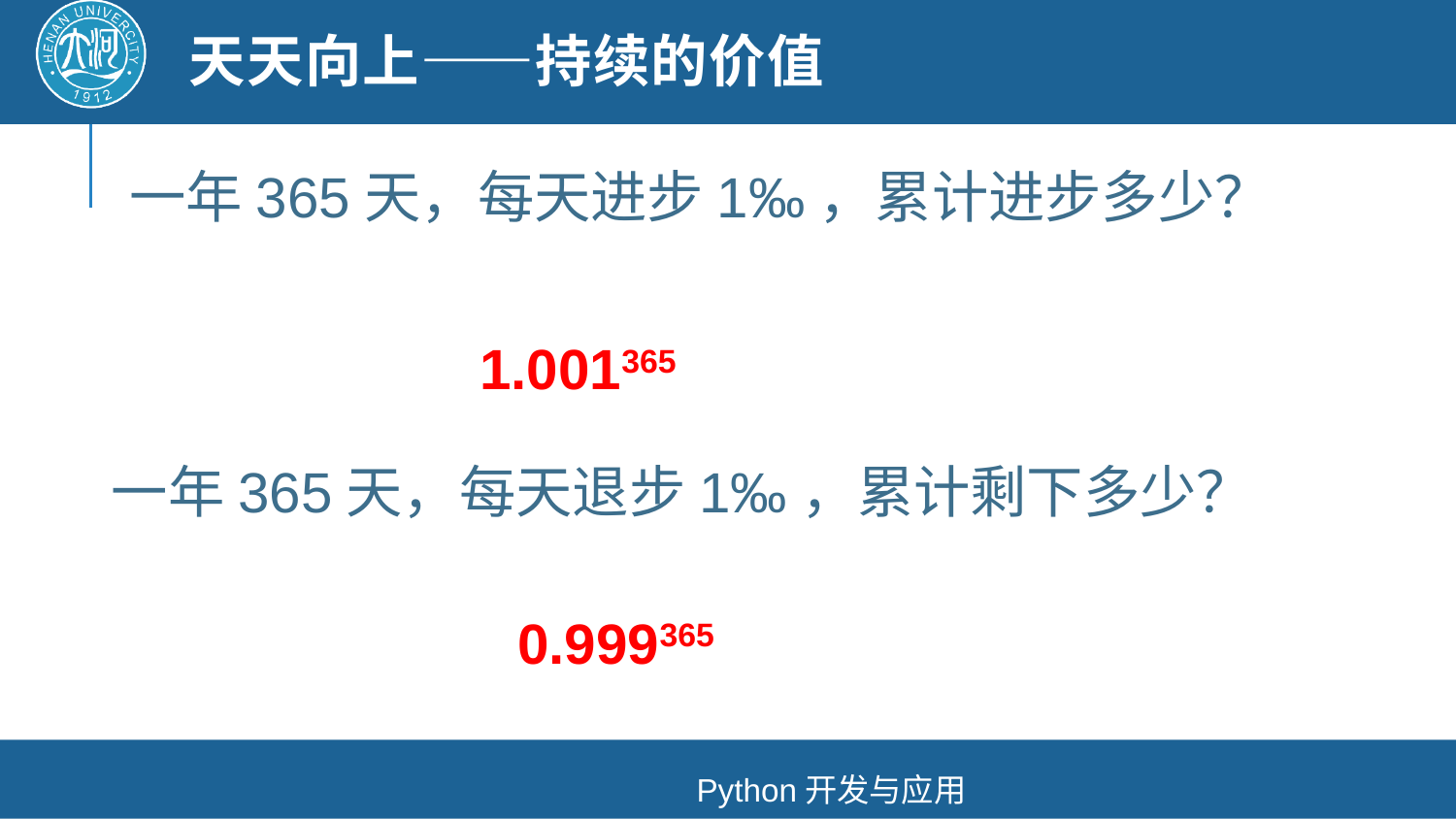

# 天天向上——持续的价值
一年365天，每天进步1‰，累计进步多少？

1.001365
一年365天，每天退步1‰，累计剩下多少？

0.999365

Python开发与应用
52